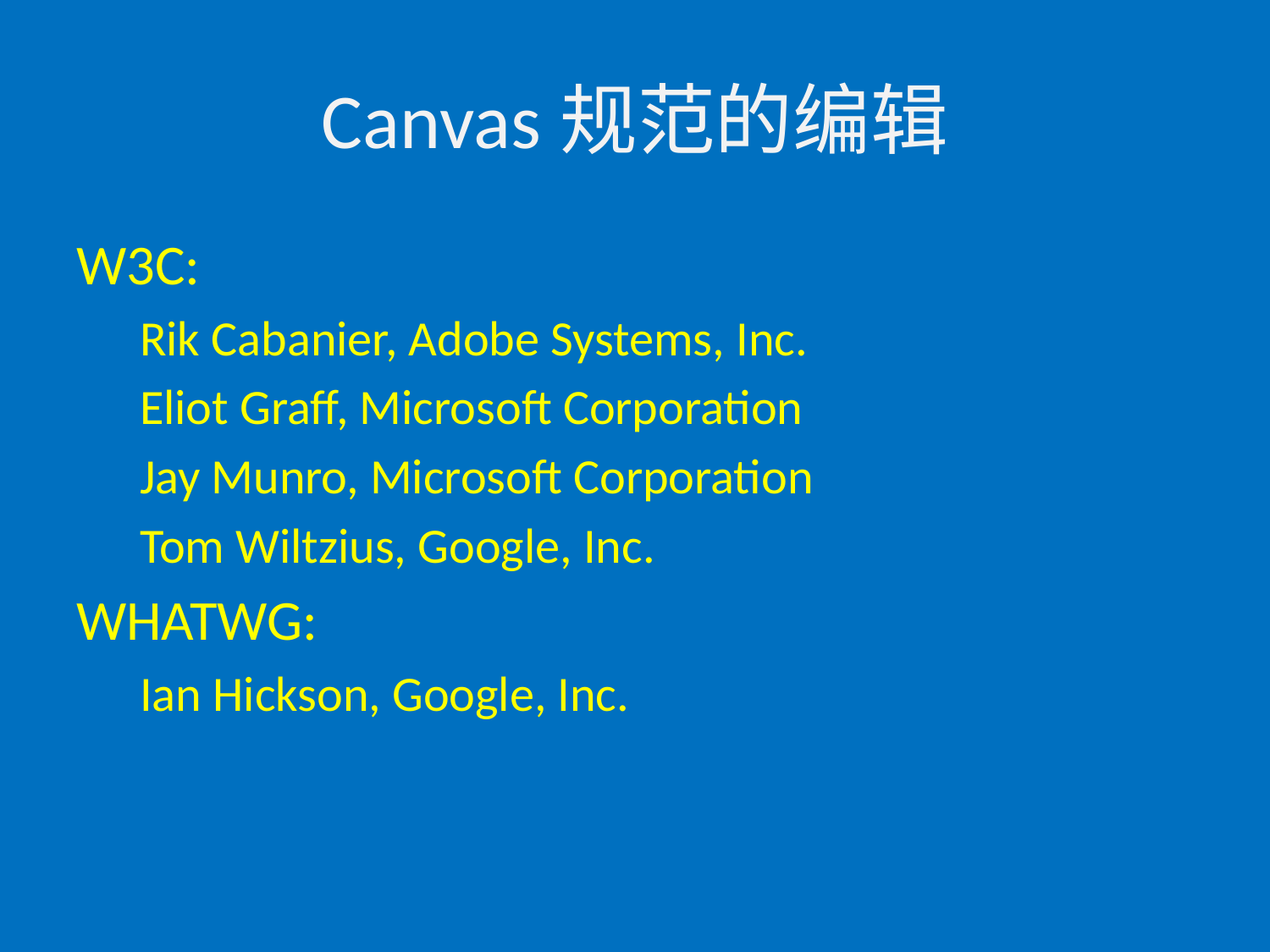

# Canvas规范的编辑
W3C:
Rik Cabanier, Adobe Systems, Inc.
Eliot Graff, Microsoft Corporation
Jay Munro, Microsoft Corporation
Tom Wiltzius, Google, Inc.
WHATWG:
Ian Hickson, Google, Inc.